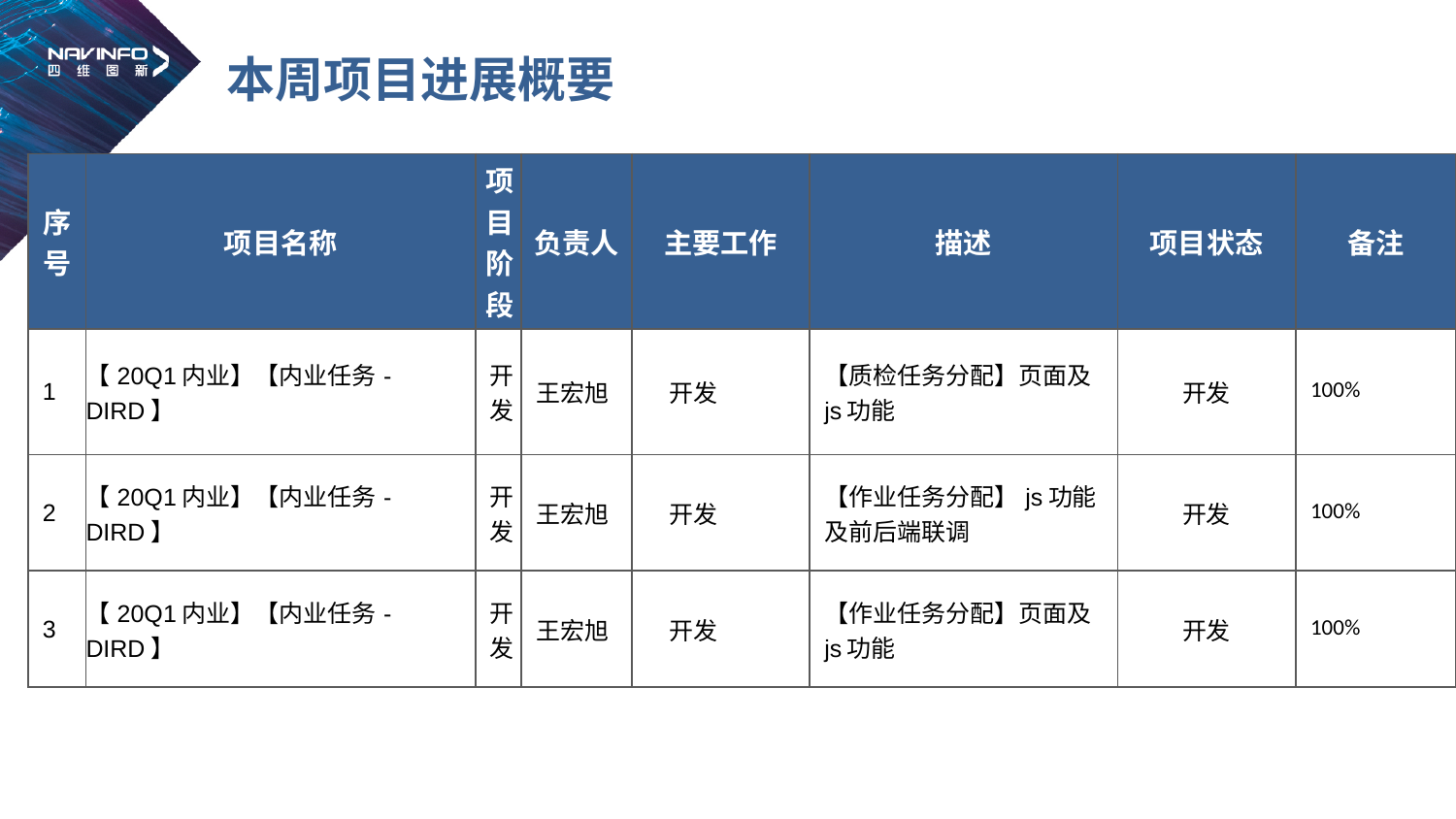

# 本周项目进展概要
| 序号 | 项目名称 | 项目阶段 | 负责人 | 主要工作 | 描述 | 项目状态 | 备注 |
| --- | --- | --- | --- | --- | --- | --- | --- |
| 1 | 【20Q1内业】【内业任务-DIRD】 | 开发 | 王宏旭 | 开发 | 【质检任务分配】页面及js功能 | 开发 | 100% |
| 2 | 【20Q1内业】【内业任务-DIRD】 | 开发 | 王宏旭 | 开发 | 【作业任务分配】js功能及前后端联调 | 开发 | 100% |
| 3 | 【20Q1内业】【内业任务-DIRD】 | 开发 | 王宏旭 | 开发 | 【作业任务分配】页面及js功能 | 开发 | 100% |